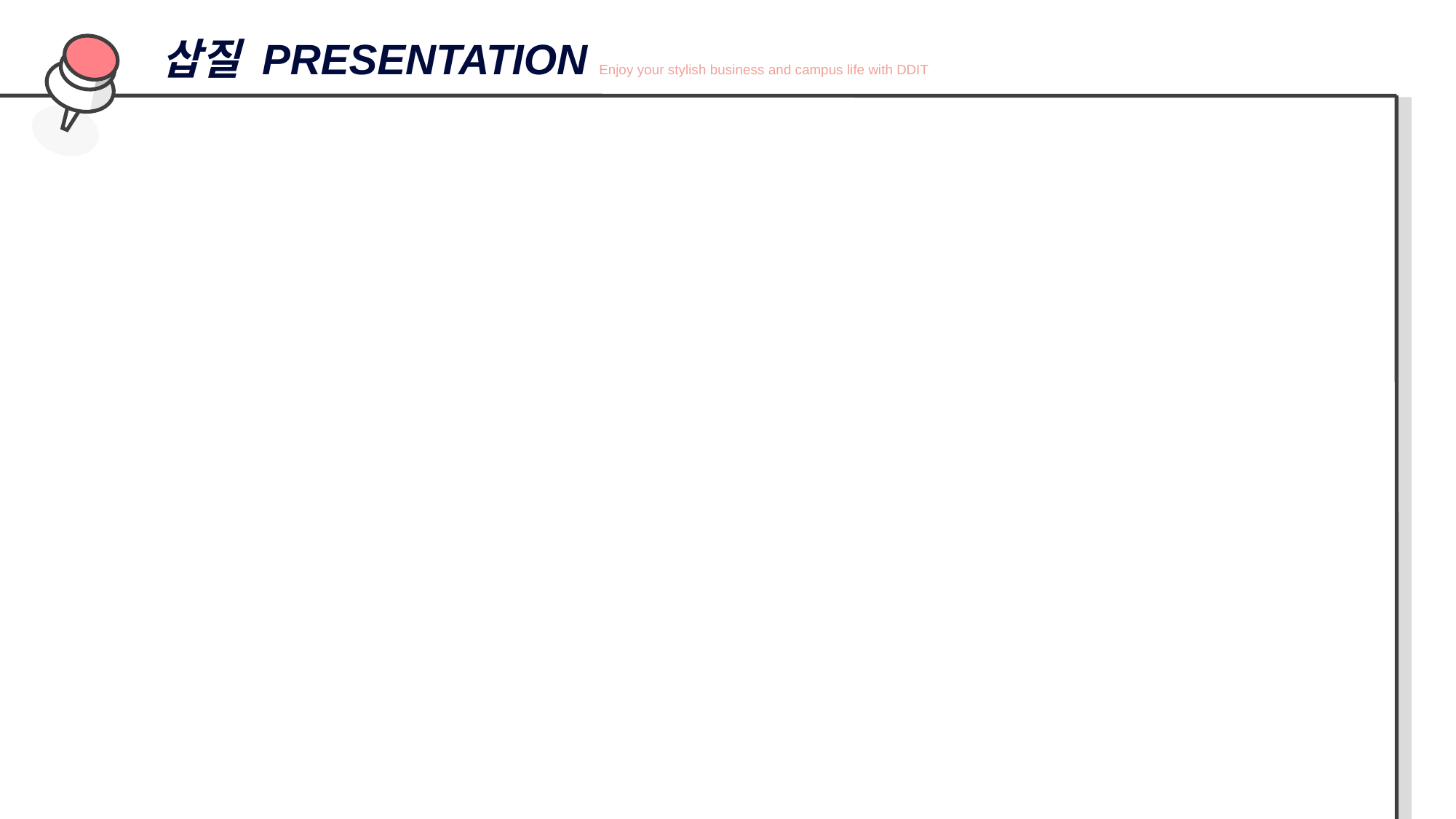

삽질 PRESENTATION Enjoy your stylish business and campus life with DDIT